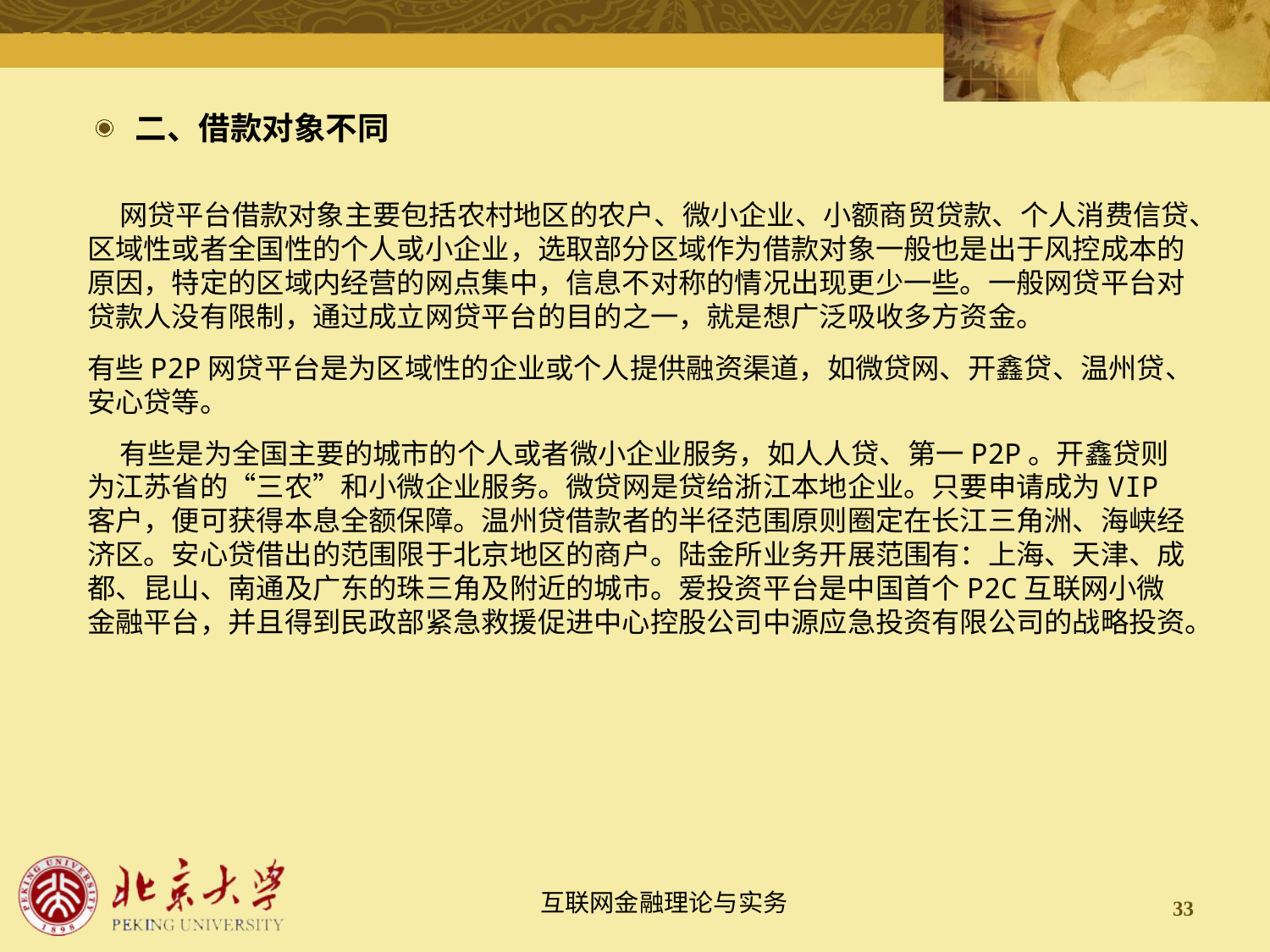

二、借款对象不同

    网贷平台借款对象主要包括农村地区的农户、微小企业、小额商贸贷款、个人消费信贷、区域性或者全国性的个人或小企业，选取部分区域作为借款对象一般也是出于风控成本的原因，特定的区域内经营的网点集中，信息不对称的情况出现更少一些。一般网贷平台对贷款人没有限制，通过成立网贷平台的目的之一，就是想广泛吸收多方资金。
有些P2P网贷平台是为区域性的企业或个人提供融资渠道，如微贷网、开鑫贷、温州贷、安心贷等。
    有些是为全国主要的城市的个人或者微小企业服务，如人人贷、第一P2P。开鑫贷则为江苏省的“三农”和小微企业服务。微贷网是贷给浙江本地企业。只要申请成为VIP客户，便可获得本息全额保障。温州贷借款者的半径范围原则圈定在长江三角洲、海峡经济区。安心贷借出的范围限于北京地区的商户。陆金所业务开展范围有：上海、天津、成都、昆山、南通及广东的珠三角及附近的城市。爱投资平台是中国首个P2C互联网小微金融平台，并且得到民政部紧急救援促进中心控股公司中源应急投资有限公司的战略投资。

33